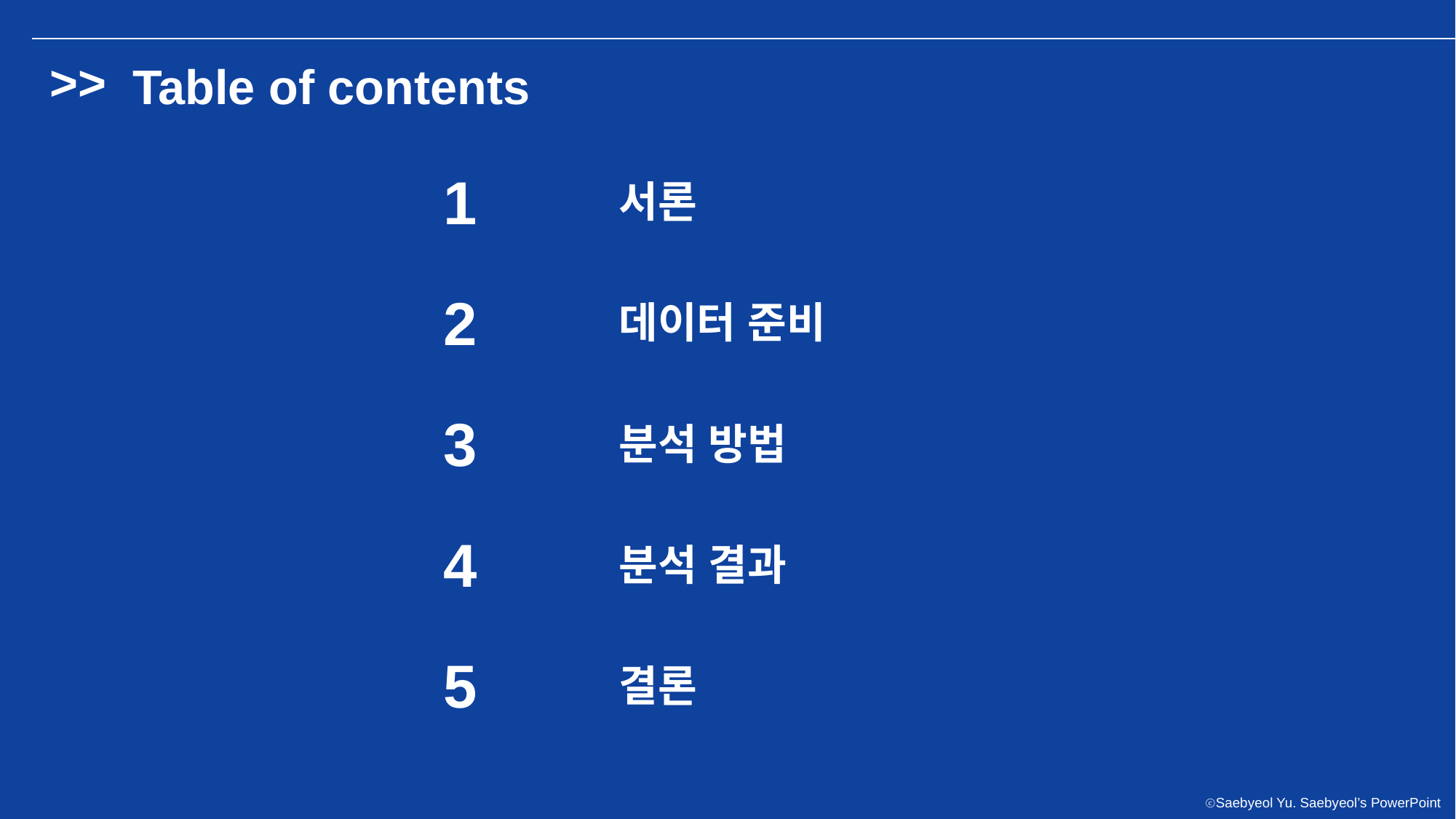

>>
Table of contents
1
서론
2
데이터 준비
3
분석 방법
4
분석 결과
5
결론